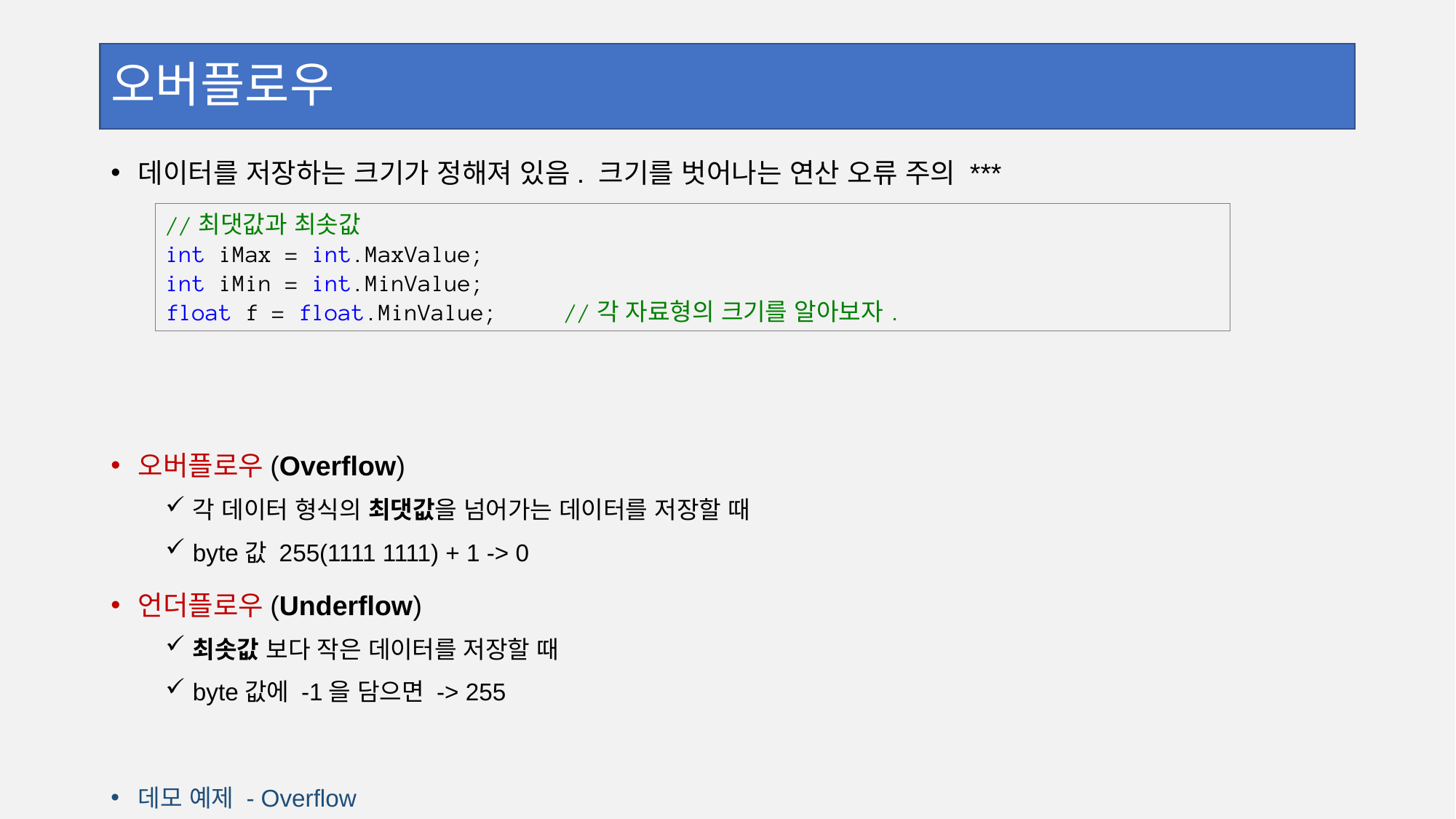

# 오버플로우
데이터를 저장하는 크기가 정해져 있음. 크기를 벗어나는 연산 오류 주의 ***

오버플로우(Overflow)
각 데이터 형식의 최댓값을 넘어가는 데이터를 저장할 때
byte값 255(1111 1111) + 1 -> 0
언더플로우(Underflow)
최솟값 보다 작은 데이터를 저장할 때
byte값에 -1을 담으면 -> 255

데모 예제 - Overflow
//최댓값과 최솟값
int iMax = int.MaxValue;
int iMin = int.MinValue;
float f = float.MinValue;     //각 자료형의 크기를 알아보자.